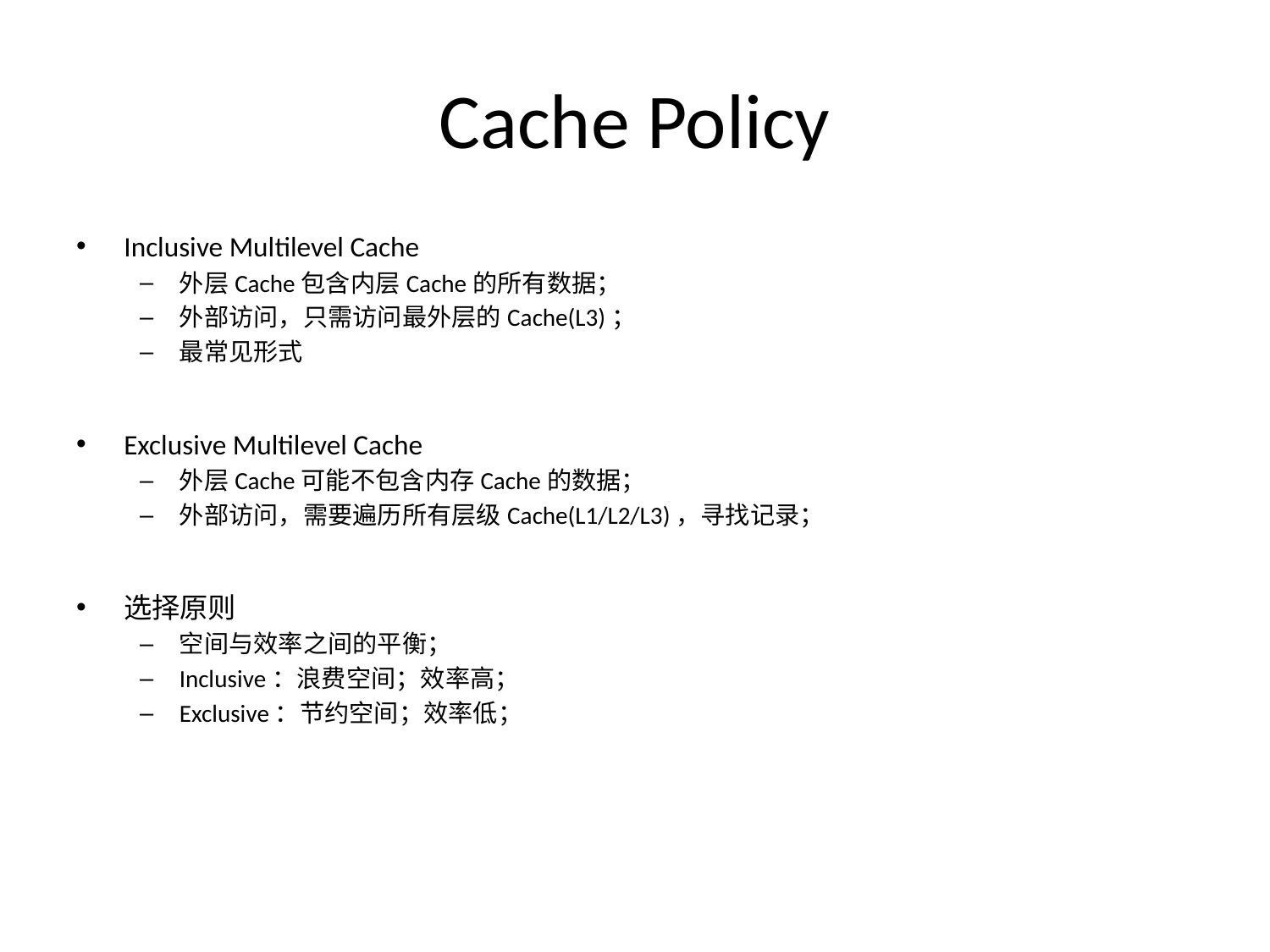

# Cache Policy
Inclusive Multilevel Cache
外层Cache包含内层Cache的所有数据；
外部访问，只需访问最外层的Cache(L3)；
最常见形式

Exclusive Multilevel Cache
外层Cache可能不包含内存Cache的数据；
外部访问，需要遍历所有层级Cache(L1/L2/L3)，寻找记录；

选择原则
空间与效率之间的平衡；
Inclusive：浪费空间；效率高；
Exclusive：节约空间；效率低；